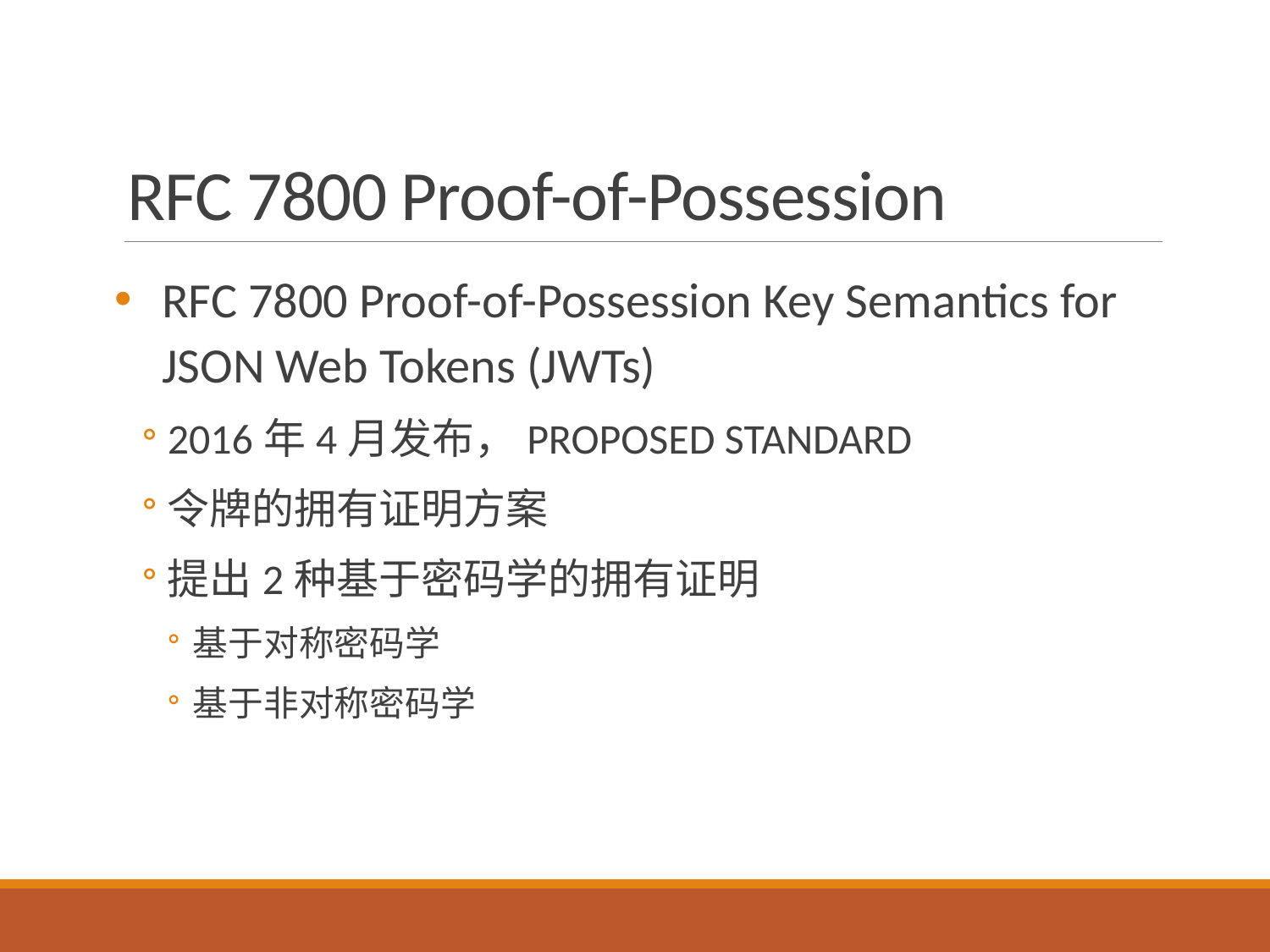

# RFC 7800 Proof-of-Possession
RFC 7800 Proof-of-Possession Key Semantics for JSON Web Tokens (JWTs)
2016年4月发布，PROPOSED STANDARD
令牌的拥有证明方案
提出2种基于密码学的拥有证明
基于对称密码学
基于非对称密码学